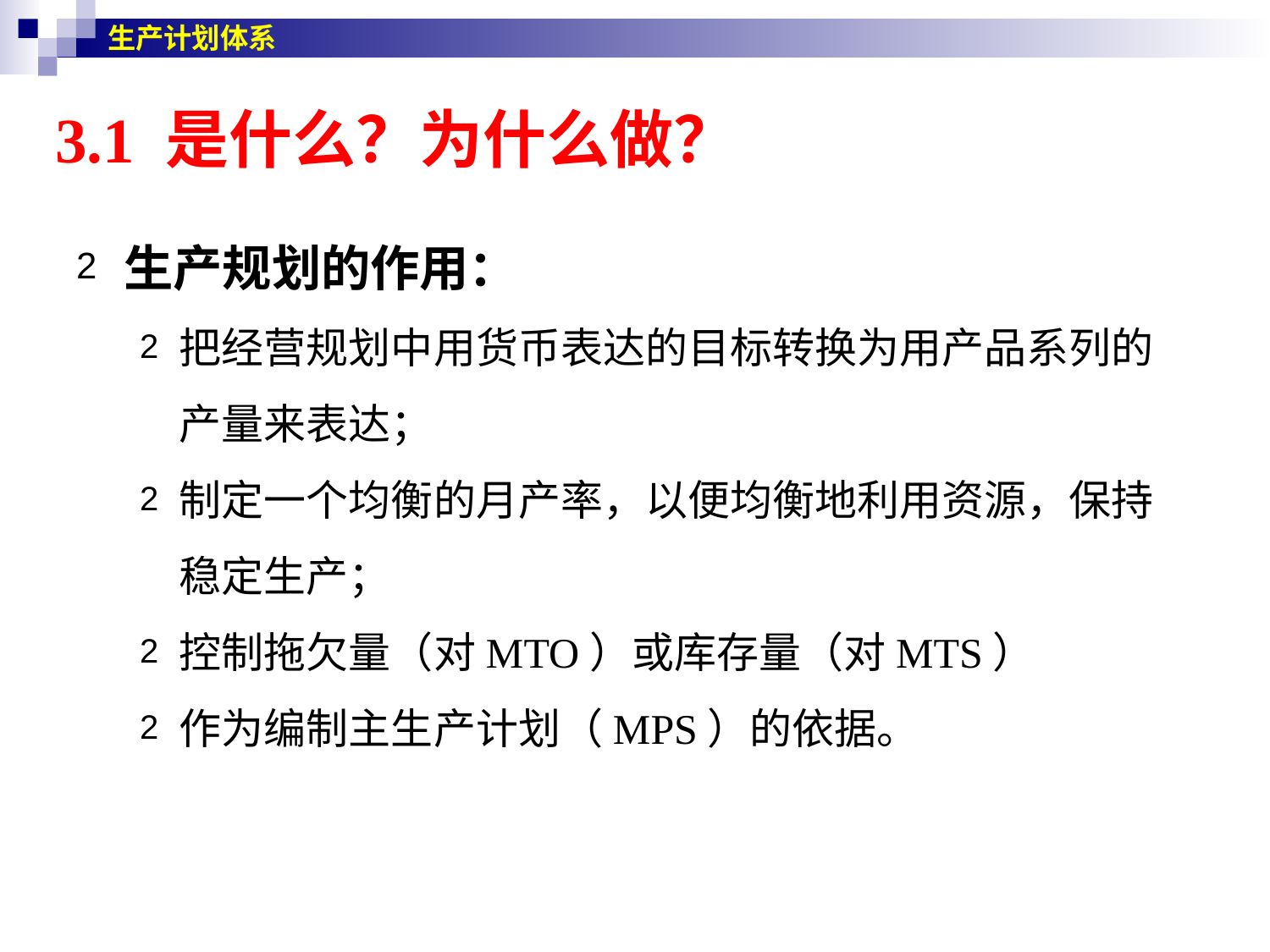

生产计划体系
# 3.1 是什么？为什么做？
生产规划的作用：
把经营规划中用货币表达的目标转换为用产品系列的产量来表达；
制定一个均衡的月产率，以便均衡地利用资源，保持稳定生产；
控制拖欠量（对MTO）或库存量（对MTS）
作为编制主生产计划（MPS）的依据。